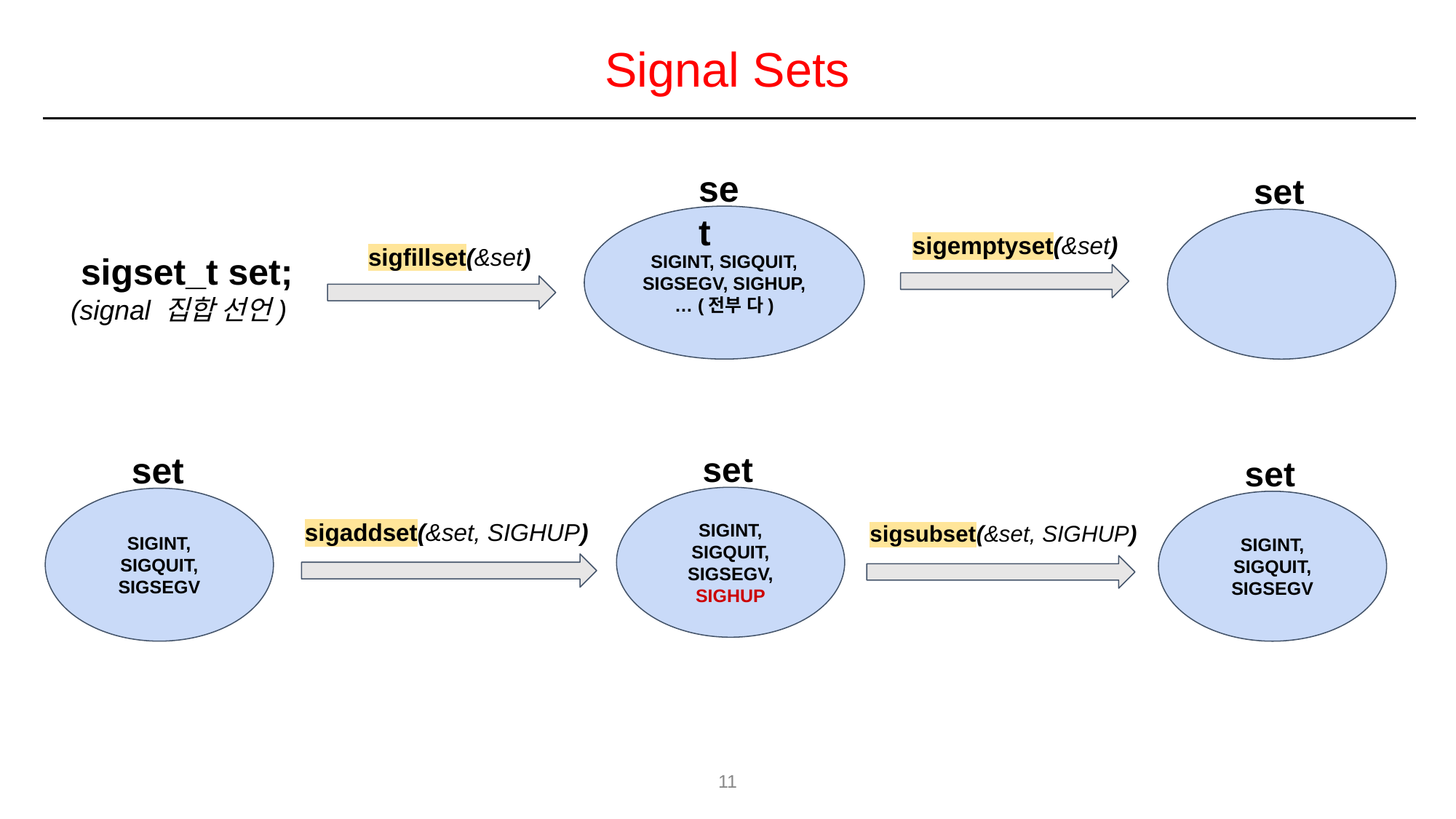

# Signal Sets
set
SIGINT, SIGQUIT, SIGSEGV, SIGHUP,
… (전부 다)
set

sigemptyset(&set)
sigfillset(&set)
 sigset_t set;
(signal 집합 선언)

set
SIGINT, SIGQUIT, SIGSEGV
set
SIGINT, SIGQUIT, SIGSEGV, SIGHUP
set
SIGINT, SIGQUIT, SIGSEGV
sigaddset(&set, SIGHUP)
sigsubset(&set, SIGHUP)

11